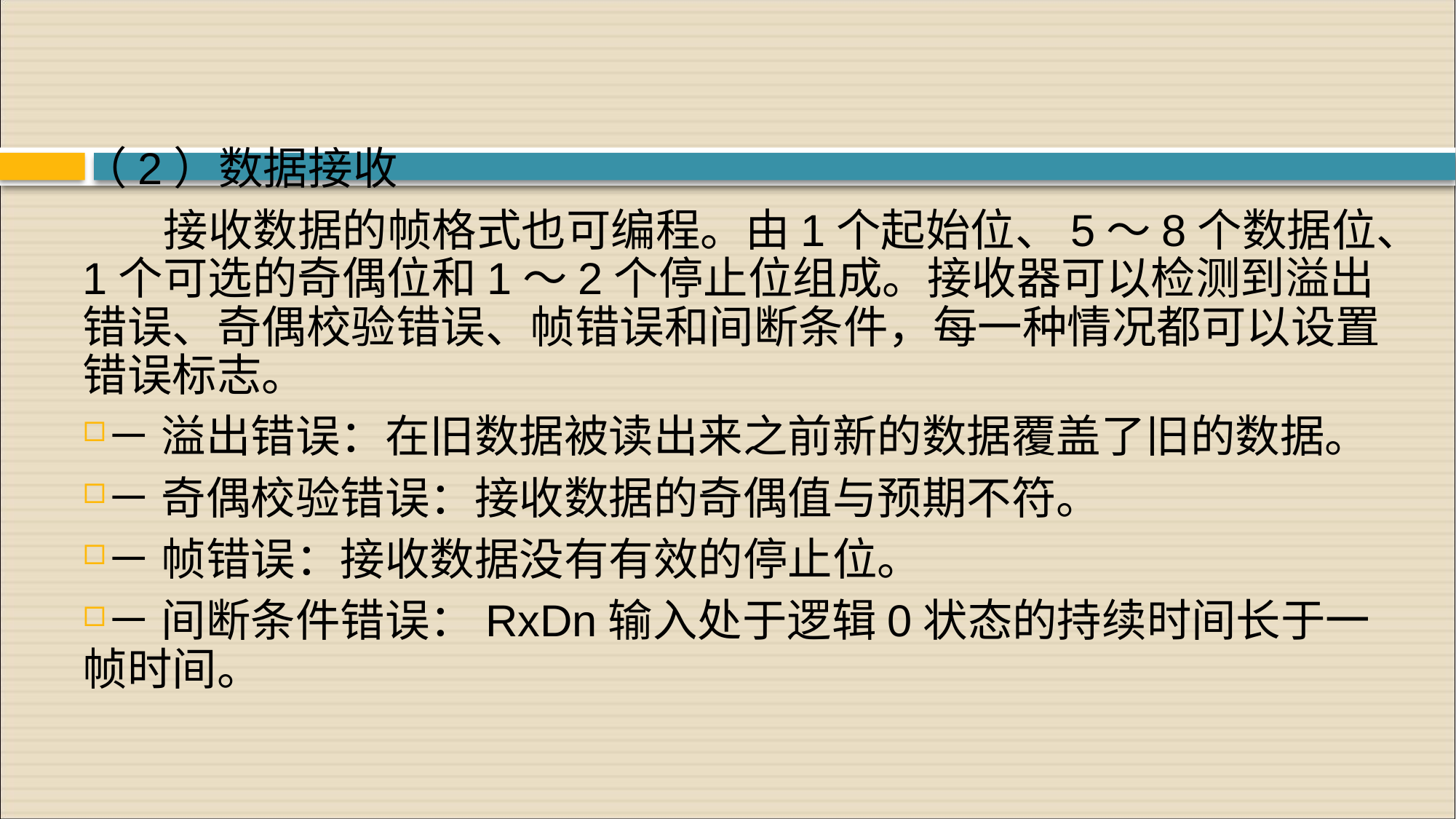

#
（2）数据接收
       接收数据的帧格式也可编程。由1个起始位、5～8个数据位、1个可选的奇偶位和1～2个停止位组成。接收器可以检测到溢出错误、奇偶校验错误、帧错误和间断条件，每一种情况都可以设置错误标志。
－ 溢出错误：在旧数据被读出来之前新的数据覆盖了旧的数据。
－ 奇偶校验错误：接收数据的奇偶值与预期不符。
－ 帧错误：接收数据没有有效的停止位。
－ 间断条件错误：RxDn输入处于逻辑0状态的持续时间长于一帧时间。